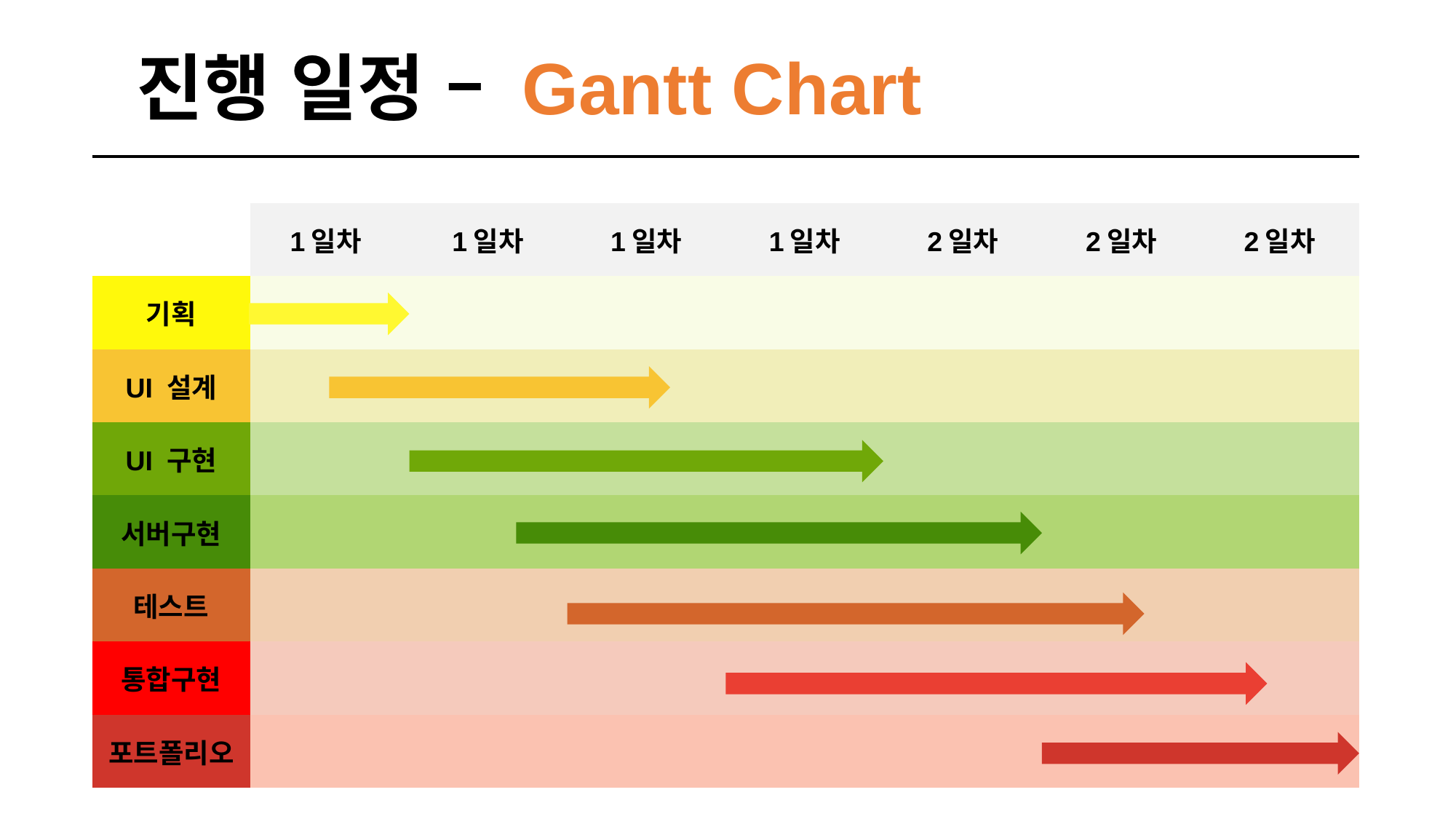

진행 일정 – Gantt Chart
|  | 1일차 | 1일차 | 1일차 | 1일차 | 2일차 | 2일차 | 2일차 |
| --- | --- | --- | --- | --- | --- | --- | --- |
| 기획 |  |  |  |  |  |  |  |
| UI 설계 |  |  |  |  |  |  |  |
| UI 구현 |  |  |  |  |  |  |  |
| 서버구현 |  |  |  |  |  |  |  |
| 테스트 |  |  |  |  |  |  |  |
| 통합구현 |  |  |  |  |  |  |  |
| 포트폴리오 |  |  |  |  |  |  |  |